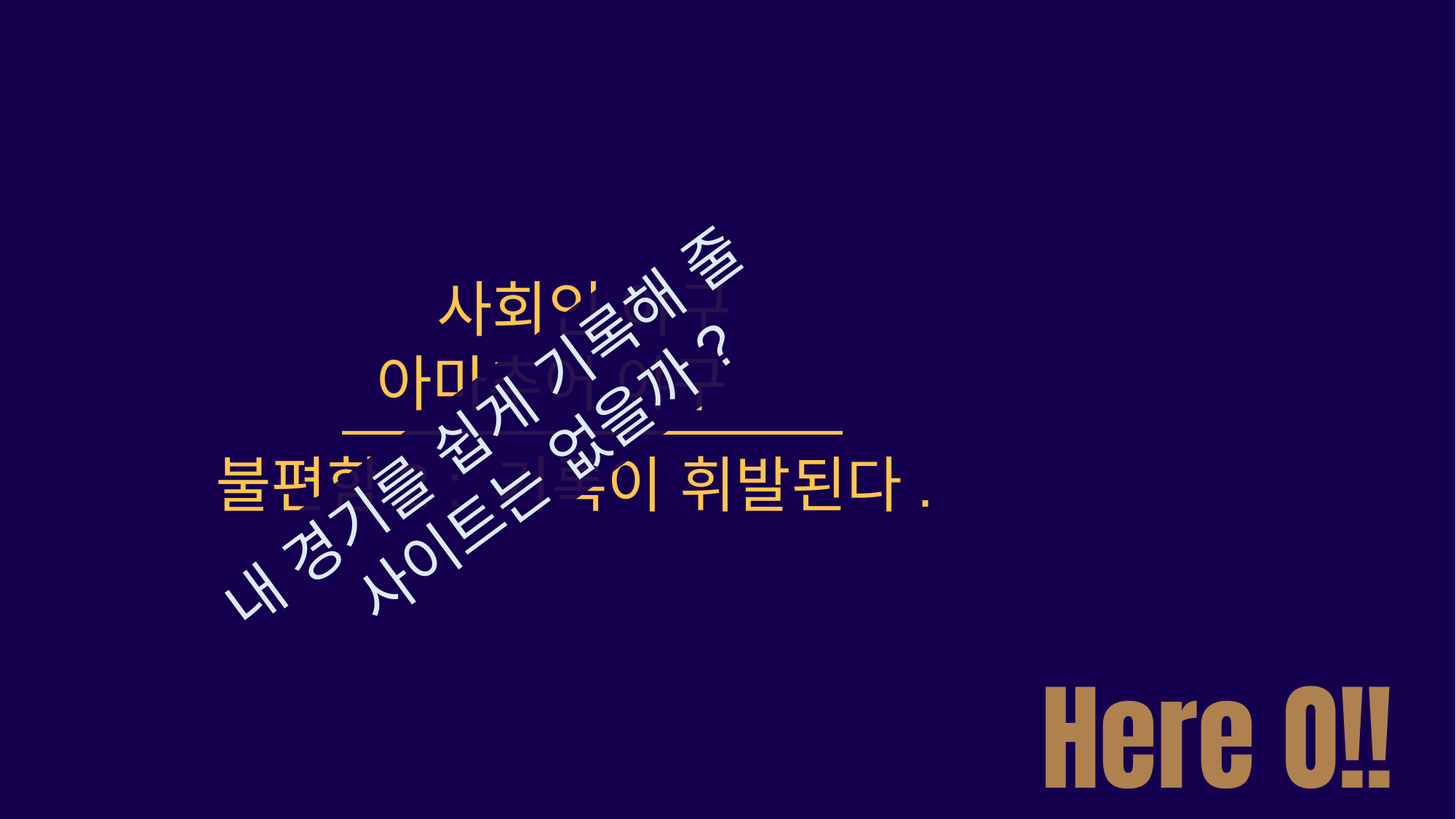

사회인 야구
내 경기를 쉽게 기록해 줄
	사이트는 없을까?
아마추어 야구
불편함2 : 기록이 휘발된다.
# Here O!!